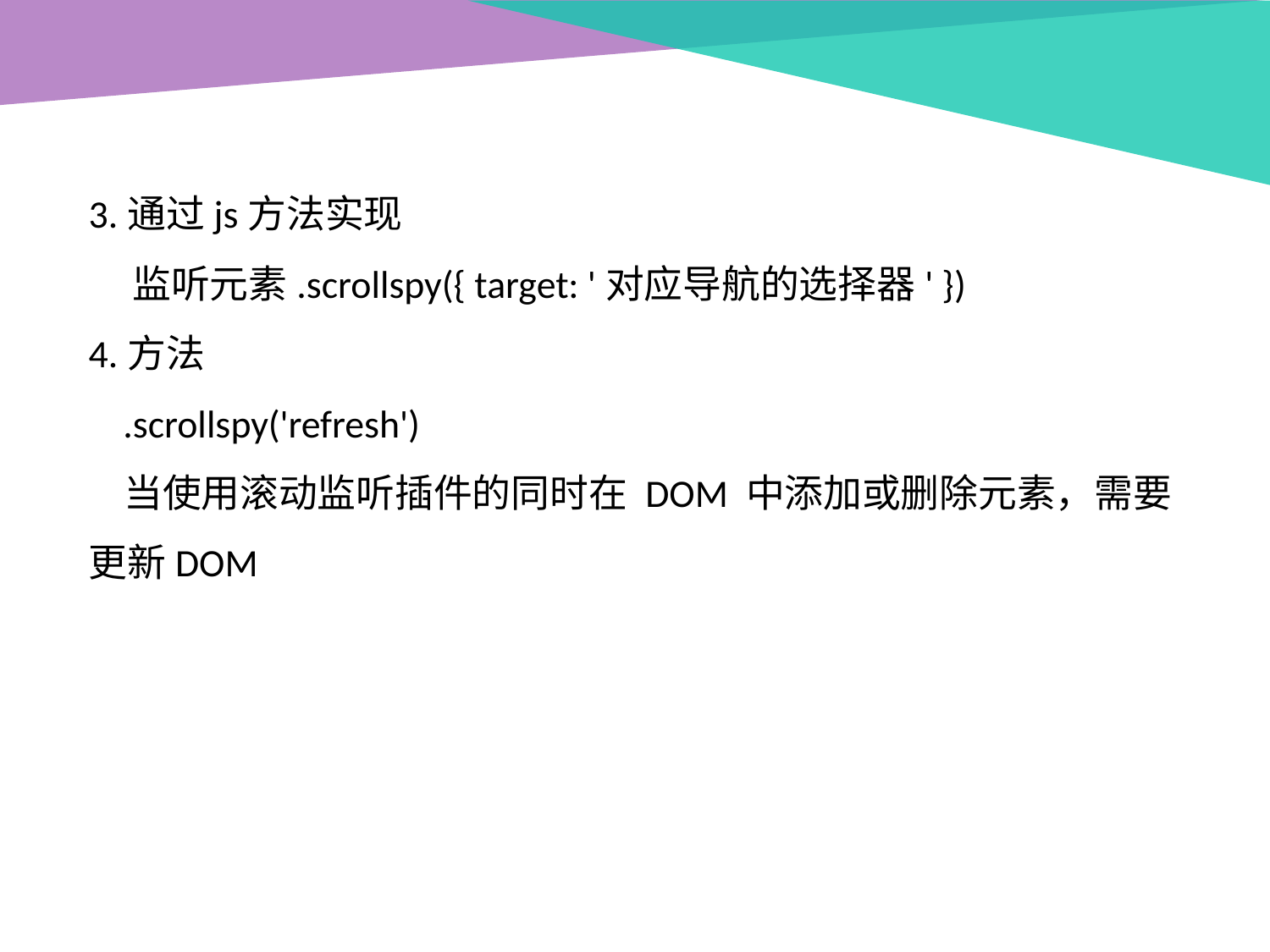

3.通过js方法实现
    监听元素.scrollspy({ target: '对应导航的选择器' })
4.方法
    .scrollspy('refresh')
   当使用滚动监听插件的同时在 DOM 中添加或删除元素，需要更新DOM